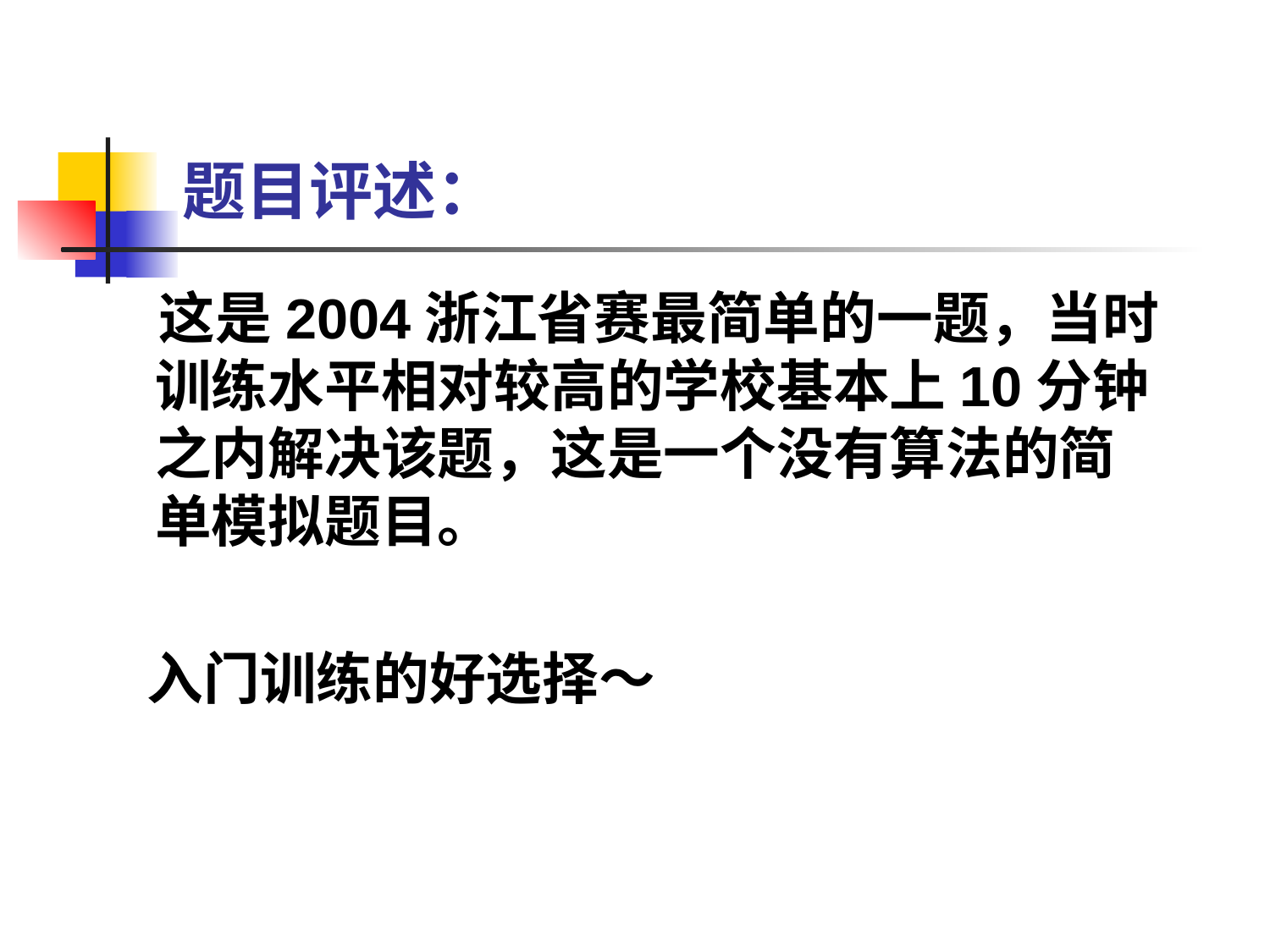

题目评述：
   这是2004浙江省赛最简单的一题，当时训练水平相对较高的学校基本上10分钟之内解决该题，这是一个没有算法的简单模拟题目。

  入门训练的好选择～

10